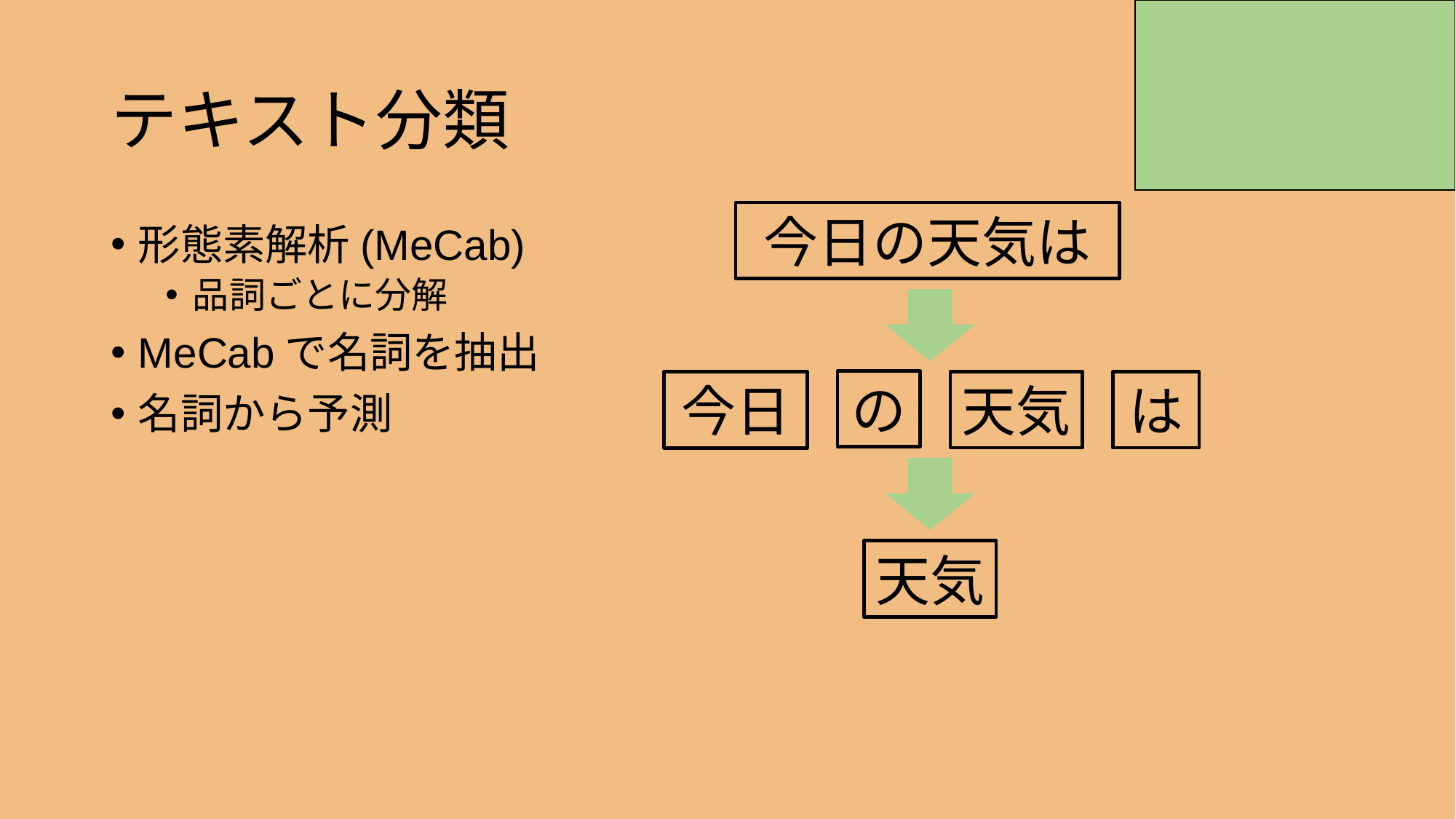

# テキスト分類
今日の天気は
形態素解析(MeCab)
品詞ごとに分解
MeCabで名詞を抽出
名詞から予測

の
天気
は
今日

天気